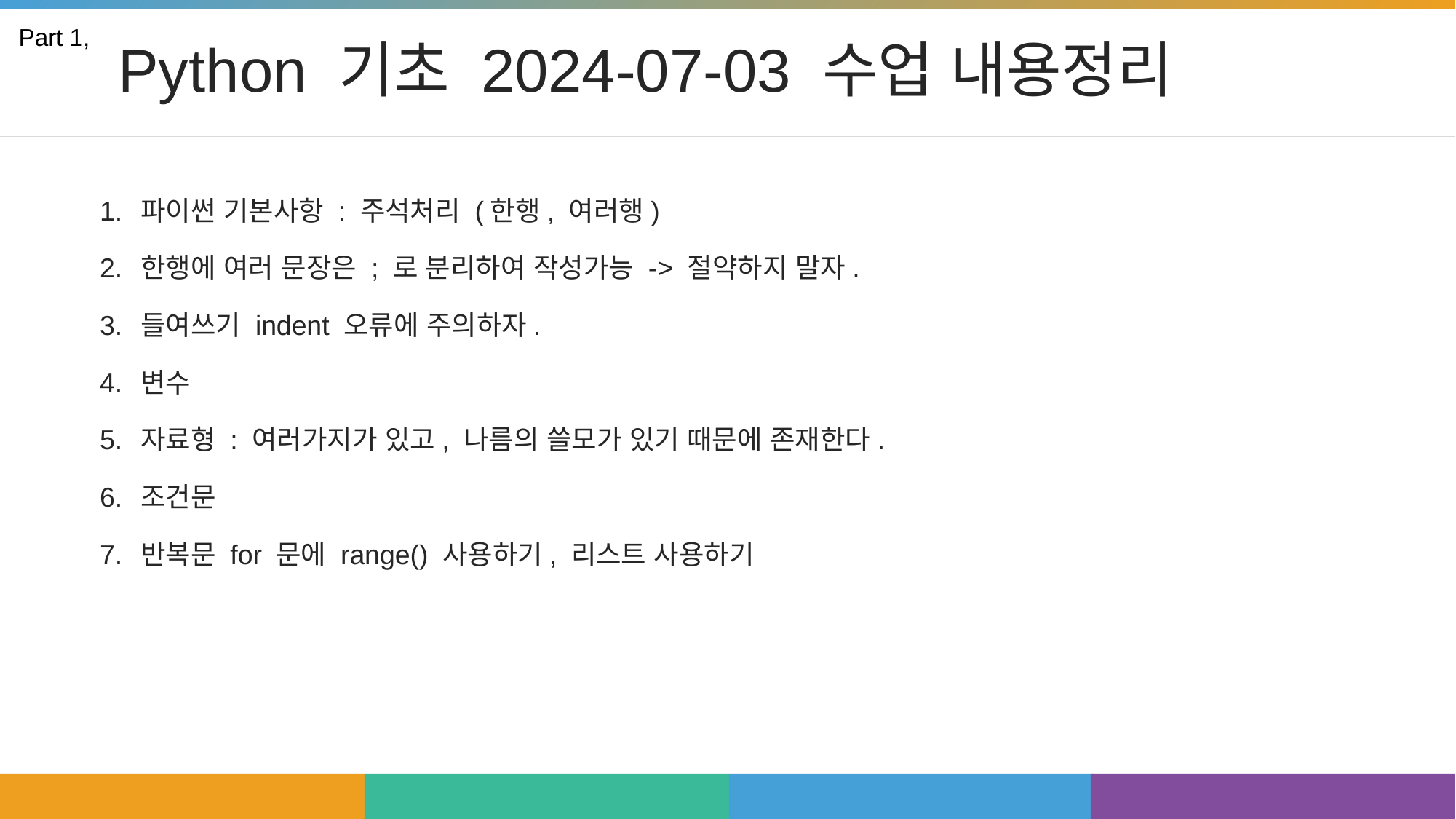

# Python 기초 2024-07-03 수업 내용정리
Part 1,
파이썬 기본사항 : 주석처리 (한행, 여러행)
한행에 여러 문장은 ; 로 분리하여 작성가능 -> 절약하지 말자.
들여쓰기 indent 오류에 주의하자.
변수
자료형 : 여러가지가 있고, 나름의 쓸모가 있기 때문에 존재한다.
조건문
반복문 for 문에 range() 사용하기, 리스트 사용하기